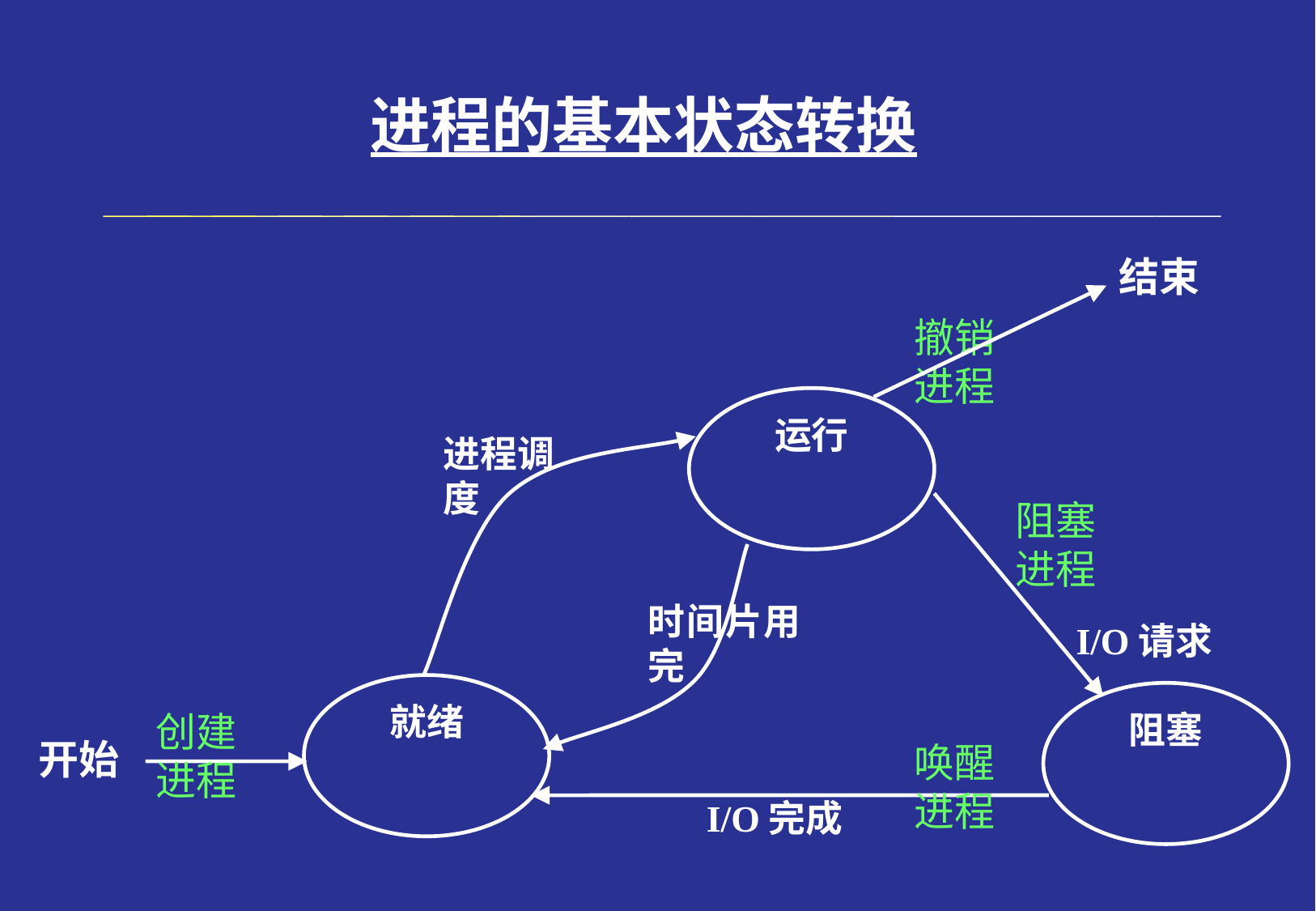

# 进程的基本状态转换
结束

撤销进程
运行
进程调度

阻塞进程

I/O请求
时间片用完
就绪
阻塞
创建进程
开始

唤醒进程

I/O完成